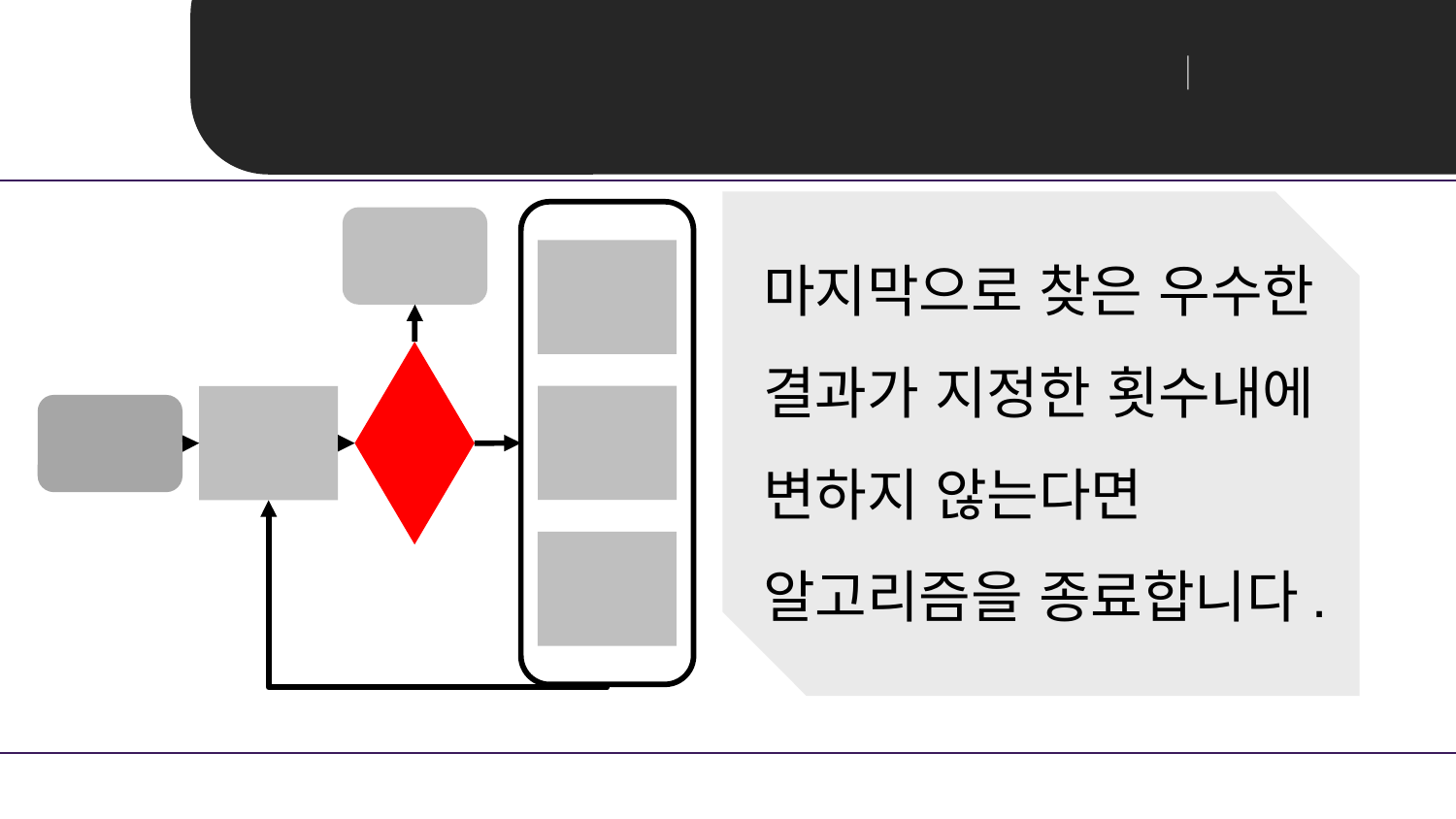

T-lab 유전알고리즘
Unit  03 ㅣ수렴여부 검사

마지막으로 찾은 우수한
결과가 지정한 횟수내에
변하지 않는다면
알고리즘을 종료합니다.